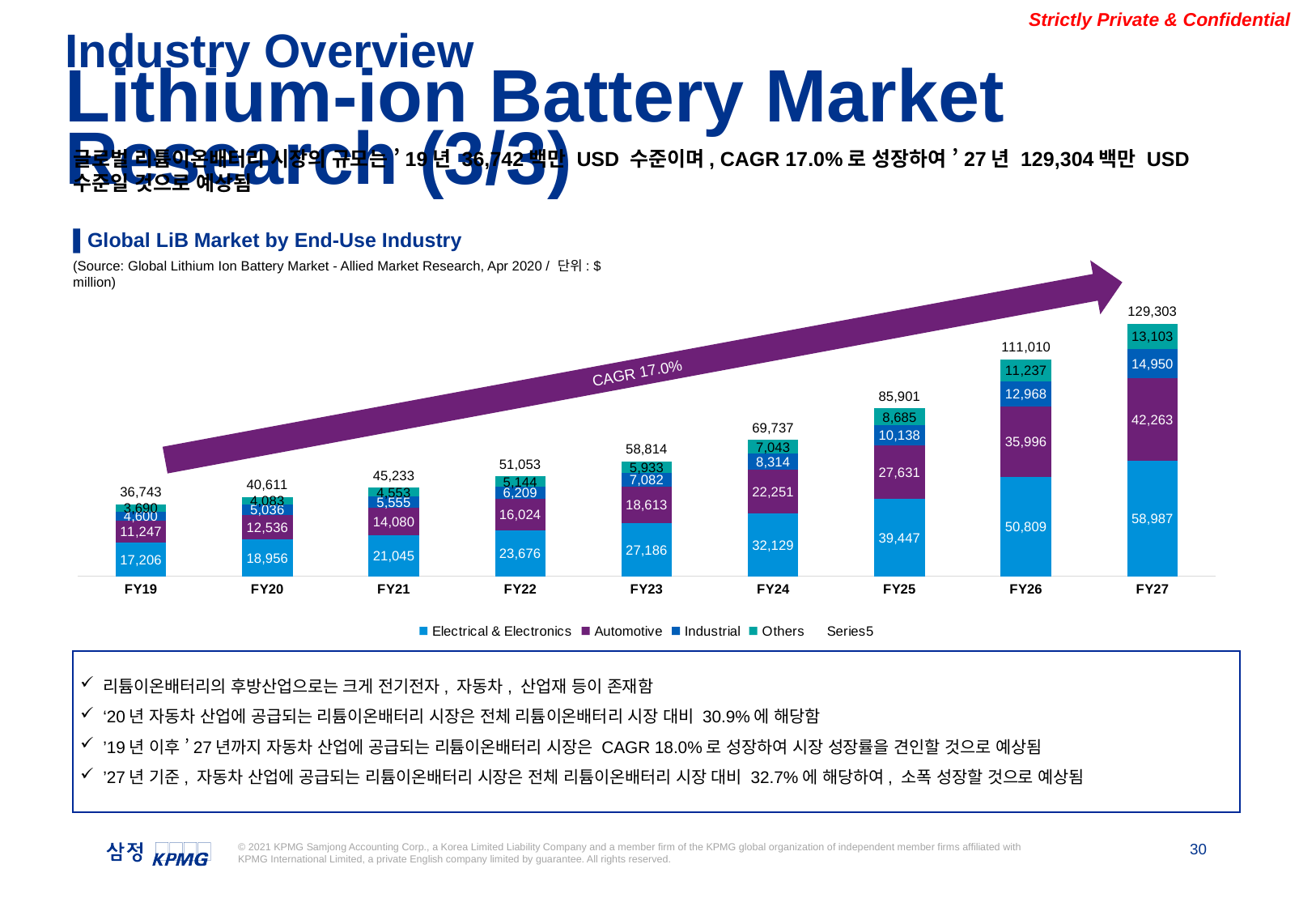

### Chart

| Category | Electrical & Electronics | Automotive | Industrial | Others |  |
|---|---|---|---|---|---|
| 19 | 17206.0 | 11247.0 | 4600.0 | 3690.0 | 36743.0 |
| 20 | 18956.0 | 12536.0 | 5036.0 | 4083.0 | 40611.0 |
| 21 | 21045.0 | 14080.0 | 5555.0 | 4553.0 | 45233.0 |
| 22 | 23676.0 | 16024.0 | 6209.0 | 5144.0 | 51053.0 |
| 23 | 27186.0 | 18613.0 | 7082.0 | 5933.0 | 58814.0 |
| 24 | 32129.0 | 22251.0 | 8314.0 | 7043.0 | 69737.0 |
| 25 | 39447.0 | 27631.0 | 10138.0 | 8685.0 | 85901.0 |
| 26 | 50809.0 | 35996.0 | 12968.0 | 11237.0 | 111010.0 |
| 27 | 58987.0 | 42263.0 | 14950.0 | 13103.0 | 129303.0 |
Industry Overview
Lithium-ion Battery Market Research (3/3)
글로벌 리튬이온배터리 시장의 규모는 ’19년 36,742백만 USD 수준이며, CAGR 17.0%로 성장하여 ’27년 129,304백만 USD 수준일 것으로 예상됨
▌Global LiB Market by End-Use Industry
(Source: Global Lithium Ion Battery Market - Allied Market Research, Apr 2020 / 단위: $ million)
CAGR 17.0%
리튬이온배터리의 후방산업으로는 크게 전기전자, 자동차, 산업재 등이 존재함
‘20년 자동차 산업에 공급되는 리튬이온배터리 시장은 전체 리튬이온배터리 시장 대비 30.9%에 해당함
’19년 이후 ’27년까지 자동차 산업에 공급되는 리튬이온배터리 시장은 CAGR 18.0%로 성장하여 시장 성장률을 견인할 것으로 예상됨
’27년 기준, 자동차 산업에 공급되는 리튬이온배터리 시장은 전체 리튬이온배터리 시장 대비 32.7%에 해당하여, 소폭 성장할 것으로 예상됨